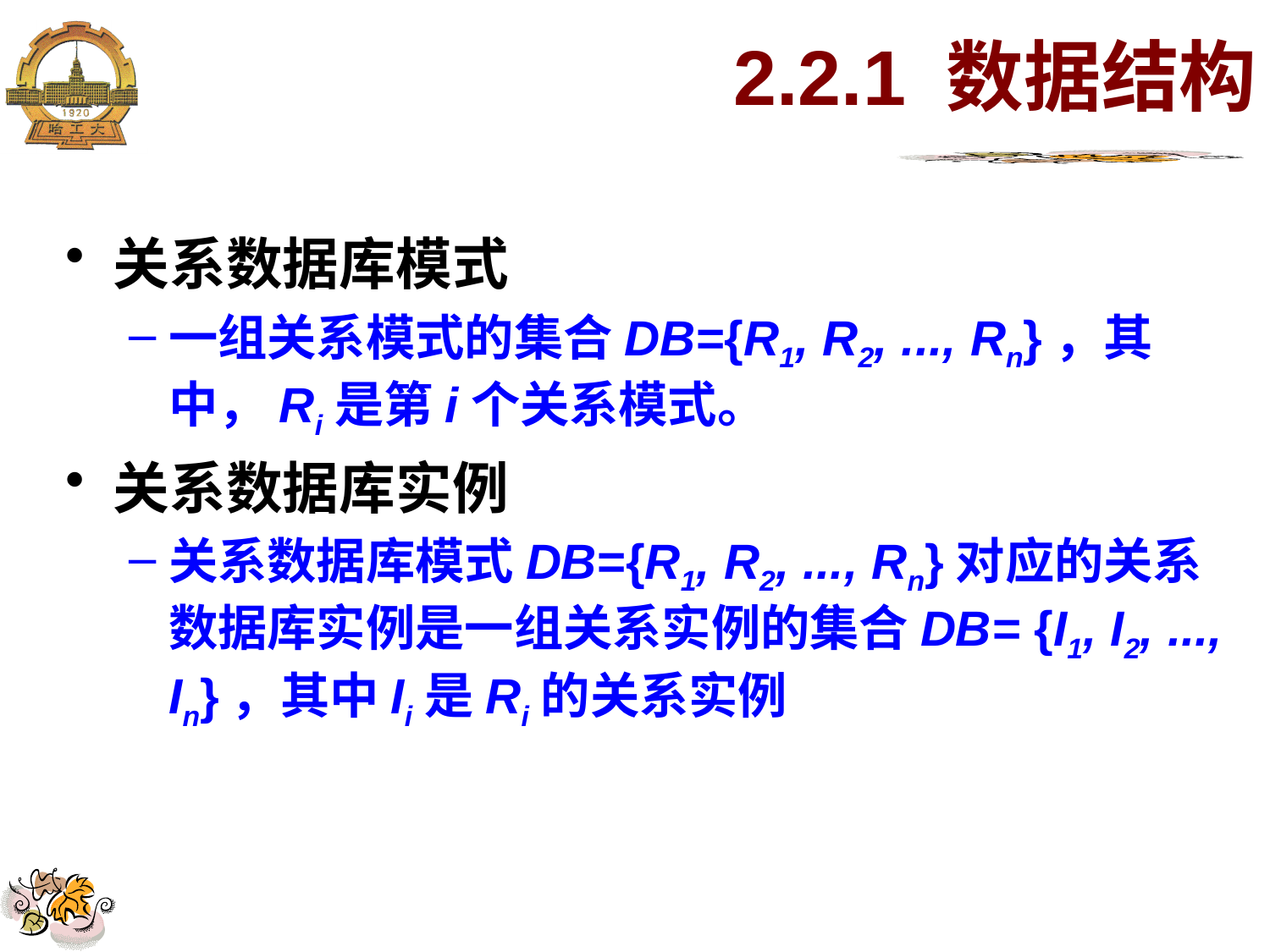

# 2.2.1 数据结构
关系数据库模式
一组关系模式的集合DB={R1, R2, ..., Rn}，其中，Ri是第i个关系模式。
关系数据库实例
关系数据库模式DB={R1, R2, ..., Rn}对应的关系数据库实例是一组关系实例的集合DB= {I1, I2, ..., In}，其中Ii是Ri的关系实例